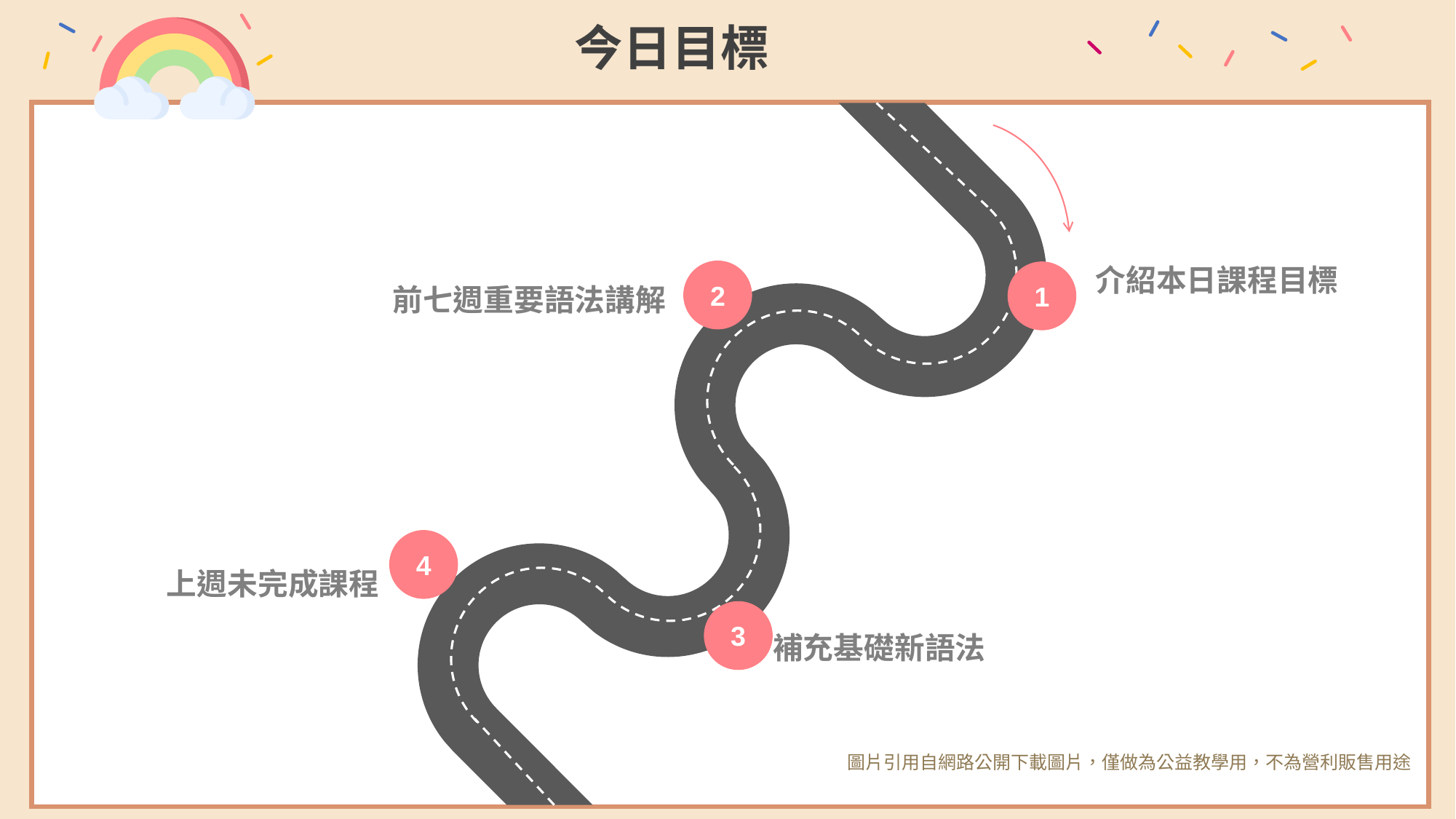

今日目標

(

介紹本日課程目標
前七週重要語法講解
2
1
4
上週未完成課程
3
                   補充基礎新語法
圖片引用自網路公開下載圖片，僅做為公益教學用，不為營利販售用途